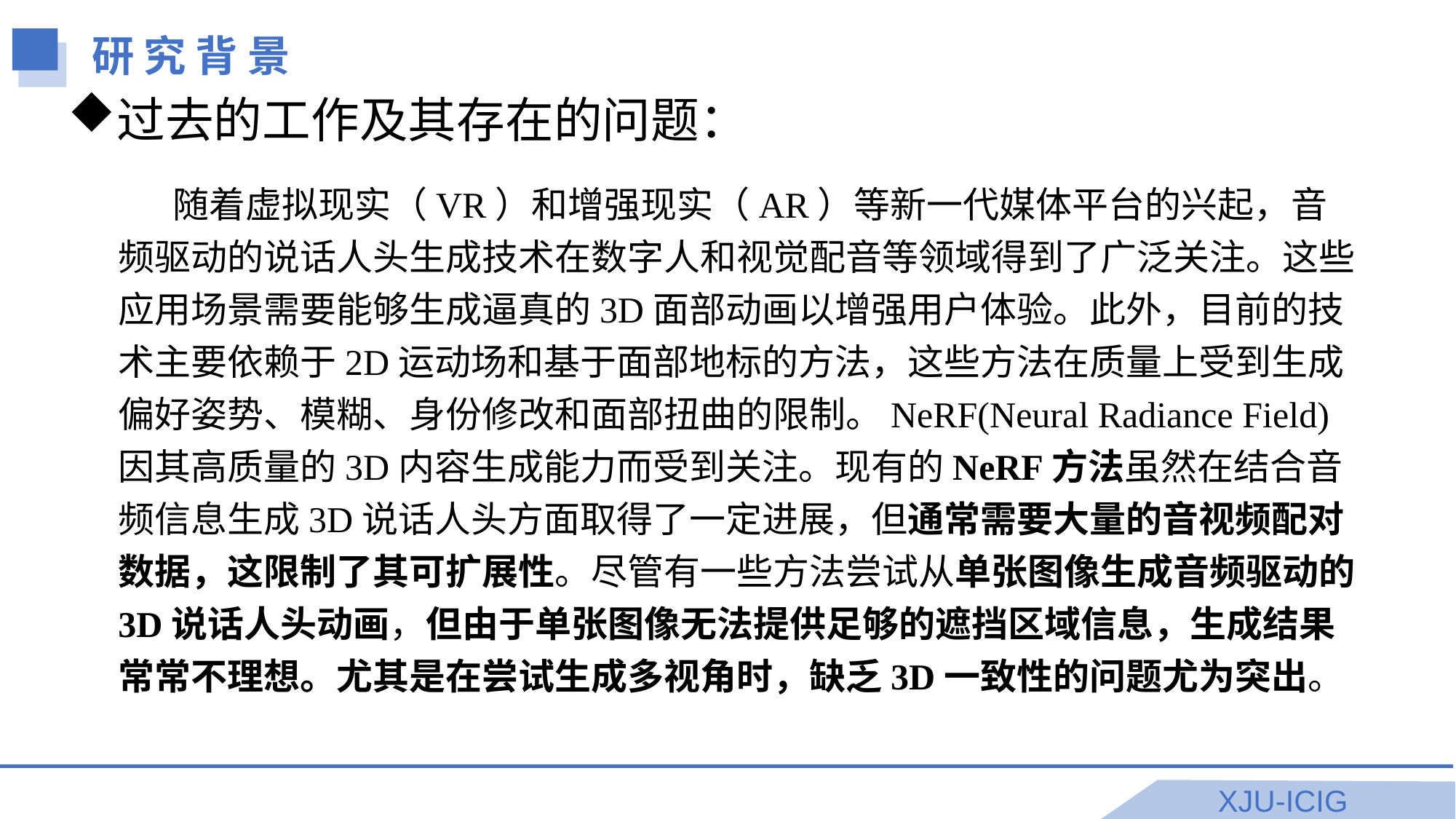

研 究 背 景

过去的工作及其存在的问题：
随着虚拟现实（VR）和增强现实（AR）等新一代媒体平台的兴起，音频驱动的说话人头生成技术在数字人和视觉配音等领域得到了广泛关注。这些应用场景需要能够生成逼真的3D面部动画以增强用户体验。此外，目前的技术主要依赖于2D运动场和基于面部地标的方法，这些方法在质量上受到生成偏好姿势、模糊、身份修改和面部扭曲的限制。NeRF(Neural Radiance Field)因其高质量的3D内容生成能力而受到关注。现有的NeRF方法虽然在结合音频信息生成3D说话人头方面取得了一定进展，但通常需要大量的音视频配对数据，这限制了其可扩展性。尽管有一些方法尝试从单张图像生成音频驱动的3D说话人头动画，但由于单张图像无法提供足够的遮挡区域信息，生成结果常常不理想。尤其是在尝试生成多视角时，缺乏3D一致性的问题尤为突出。
XJU-ICIG